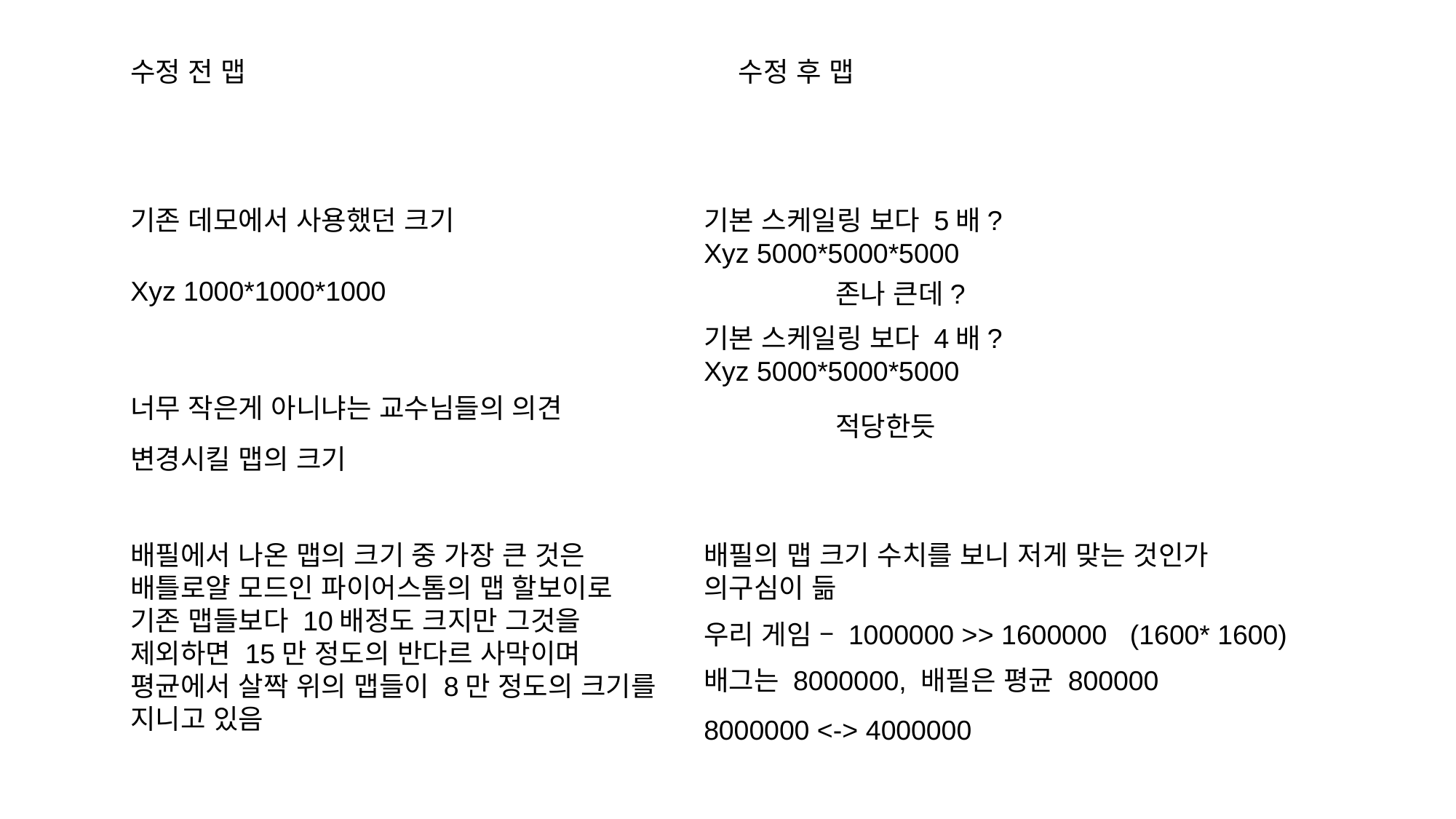

수정 전 맵
수정 후 맵
기존 데모에서 사용했던 크기
기본 스케일링 보다 5배?
Xyz 5000*5000*5000
Xyz 1000*1000*1000
존나 큰데?
기본 스케일링 보다 4배?
Xyz 5000*5000*5000
너무 작은게 아니냐는 교수님들의 의견
적당한듯
변경시킬 맵의 크기
배필에서 나온 맵의 크기 중 가장 큰 것은 배틀로얄 모드인 파이어스톰의 맵 할보이로 기존 맵들보다 10배정도 크지만 그것을 제외하면 15만 정도의 반다르 사막이며 평균에서 살짝 위의 맵들이 8만 정도의 크기를 지니고 있음
배필의 맵 크기 수치를 보니 저게 맞는 것인가 의구심이 듦
우리 게임 – 1000000 >> 1600000   (1600* 1600)
배그는 8000000, 배필은 평균 800000
8000000 <-> 4000000